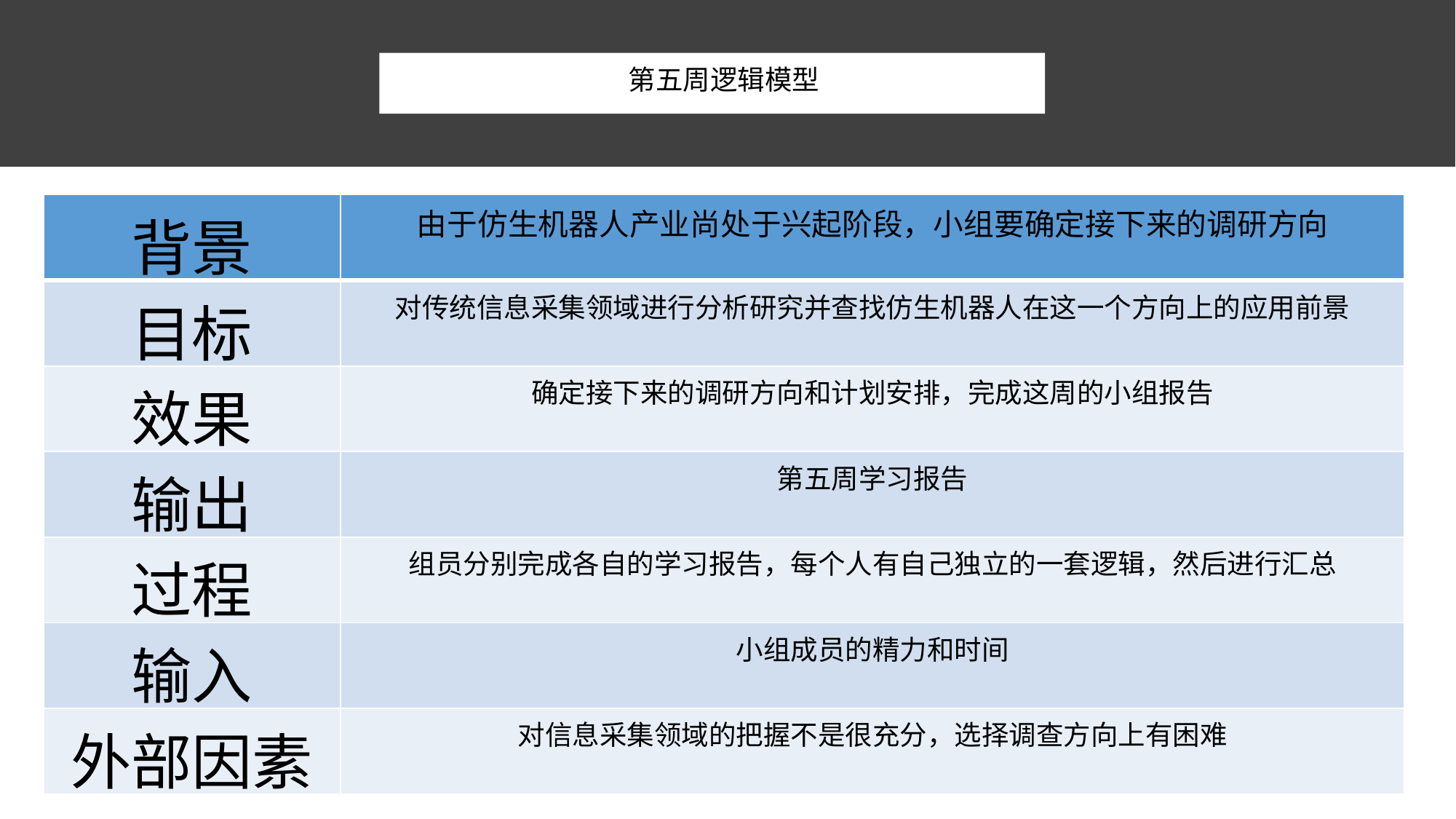

第五周逻辑模型
| 背景 | 由于仿生机器人产业尚处于兴起阶段，小组要确定接下来的调研方向 |
| --- | --- |
| 目标 | 对传统信息采集领域进行分析研究并查找仿生机器人在这一个方向上的应用前景 |
| 效果 | 确定接下来的调研方向和计划安排，完成这周的小组报告 |
| 输出 | 第五周学习报告 |
| 过程 | 组员分别完成各自的学习报告，每个人有自己独立的一套逻辑，然后进行汇总 |
| 输入 | 小组成员的精力和时间 |
| 外部因素 | 对信息采集领域的把握不是很充分，选择调查方向上有困难 |